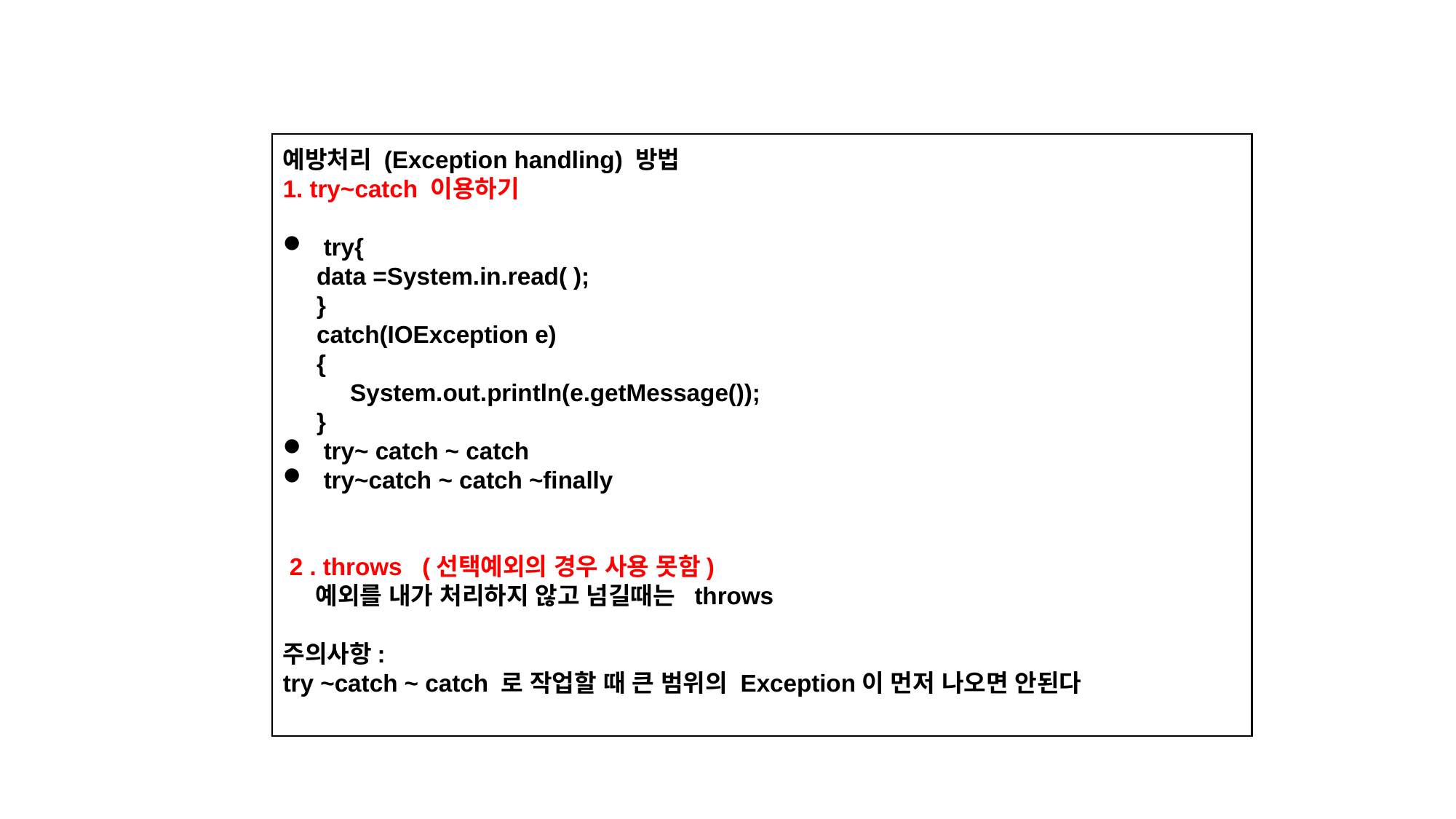

예방처리 (Exception handling) 방법
1. try~catch 이용하기

 try{
     data =System.in.read( );
     }
     catch(IOException e)
     {
          System.out.println(e.getMessage());
     }
 try~ catch ~ catch
 try~catch ~ catch ~finally

 2 . throws   (선택예외의 경우 사용 못함)
    예외를 내가 처리하지 않고 넘길때는  throws

주의사항:
try ~catch ~ catch 로 작업할 때 큰 범위의 Exception이 먼저 나오면 안된다